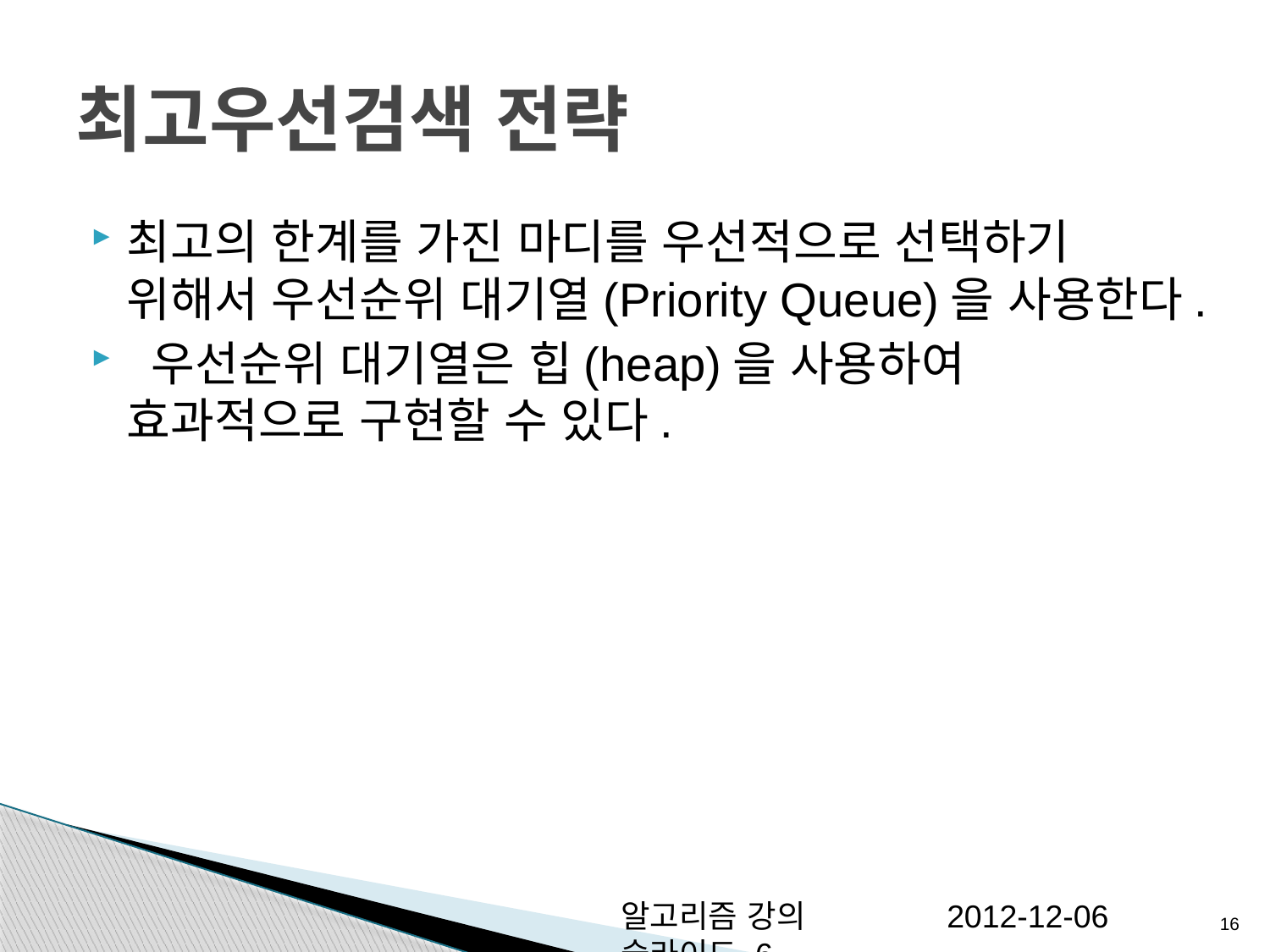

# 최고우선검색 전략
최고의 한계를 가진 마디를 우선적으로 선택하기 위해서 우선순위 대기열(Priority Queue)을 사용한다.
 우선순위 대기열은 힙(heap)을 사용하여 효과적으로 구현할 수 있다.
알고리즘 강의 슬라이드 6
2012-12-06
16